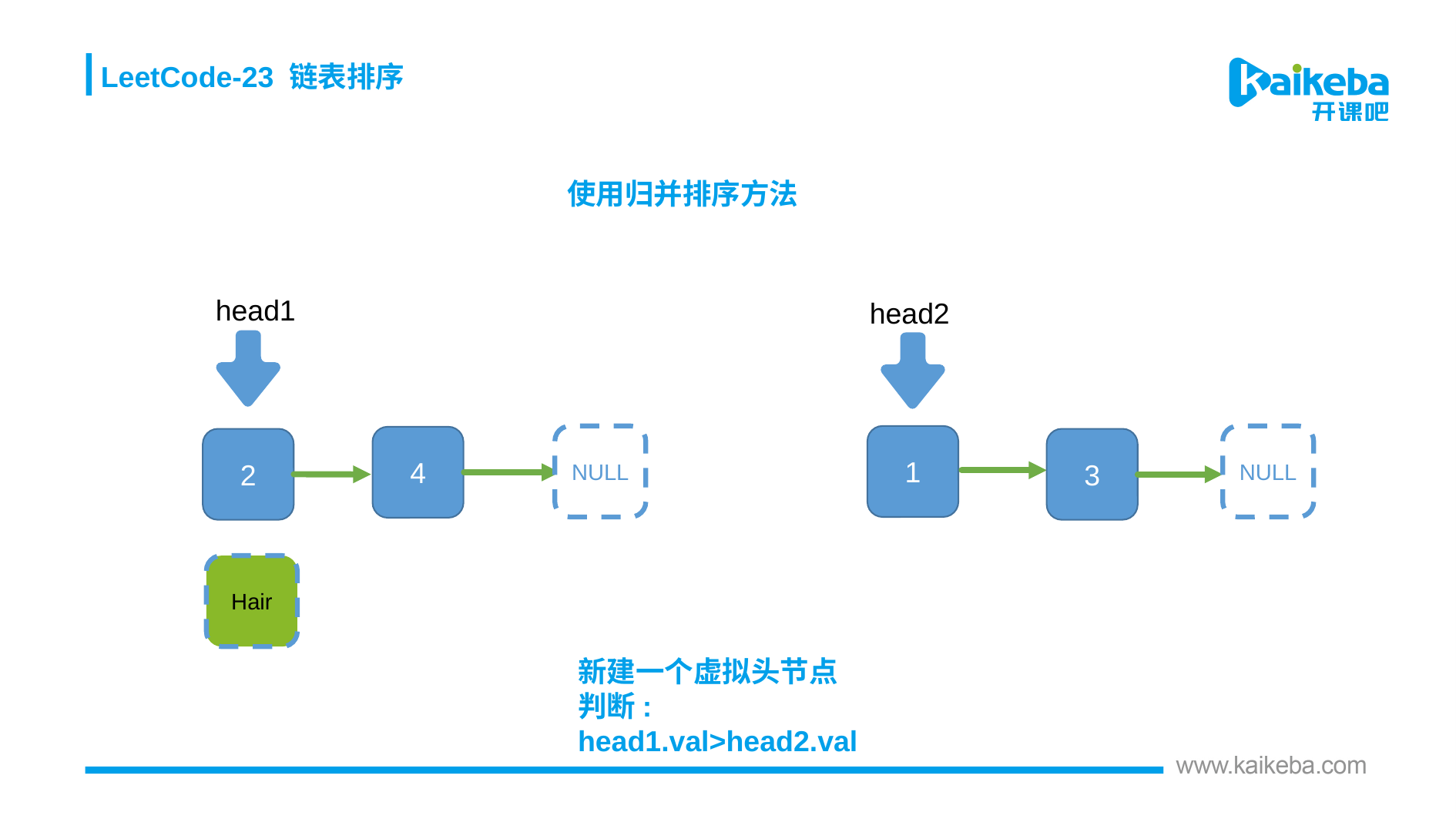

LeetCode-23 链表排序
使用归并排序方法
head1

head2

NULL
1
NULL
4
2
3
Hair
新建一个虚拟头节点
判断:
head1.val>head2.val